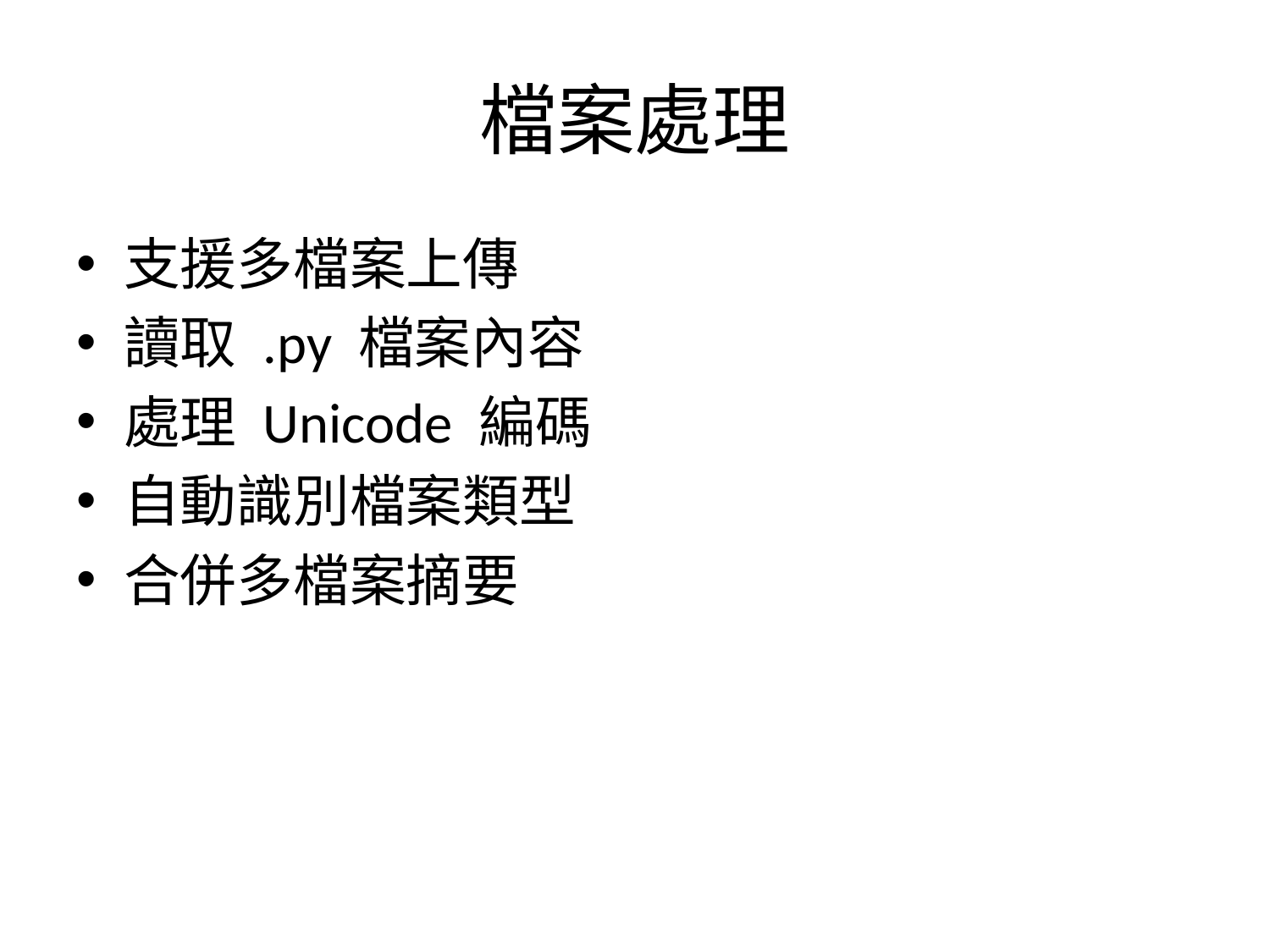

# 檔案處理
支援多檔案上傳
讀取 .py 檔案內容
處理 Unicode 編碼
自動識別檔案類型
合併多檔案摘要